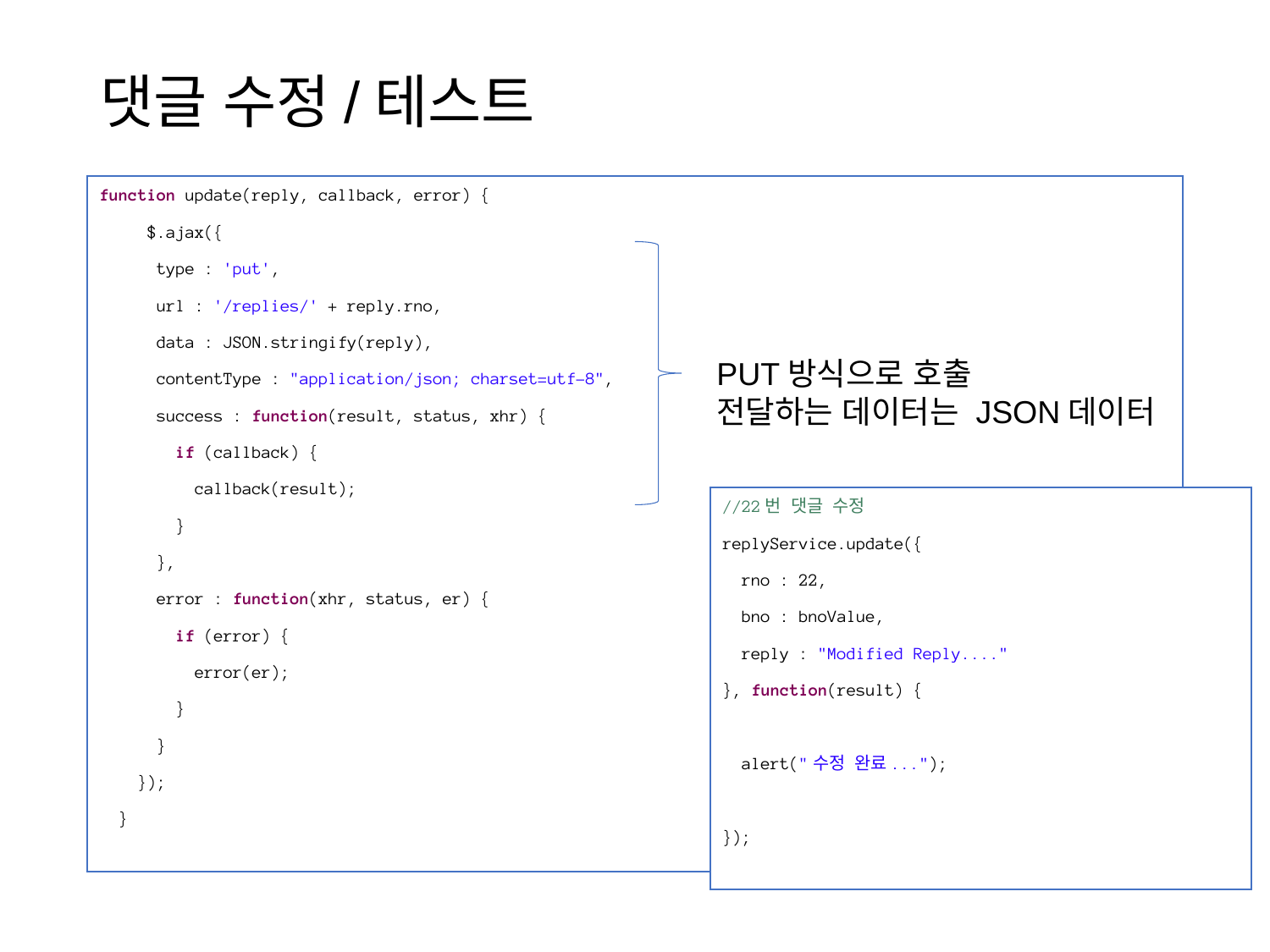

# 댓글 수정/테스트

function update(reply, callback, error) {
     $.ajax({
      type : 'put',
      url : '/replies/' + reply.rno,
      data : JSON.stringify(reply),
      contentType : "application/json; charset=utf-8",
      success : function(result, status, xhr) {
        if (callback) {
          callback(result);
        }
      },
      error : function(xhr, status, er) {
        if (error) {
          error(er);
        }
      }
    });
  }

PUT방식으로 호출
전달하는 데이터는 JSON데이터
//22번 댓글 수정
replyService.update({
  rno : 22,
  bno : bnoValue,
  reply : "Modified Reply...."
}, function(result) {

  alert("수정 완료...");

});